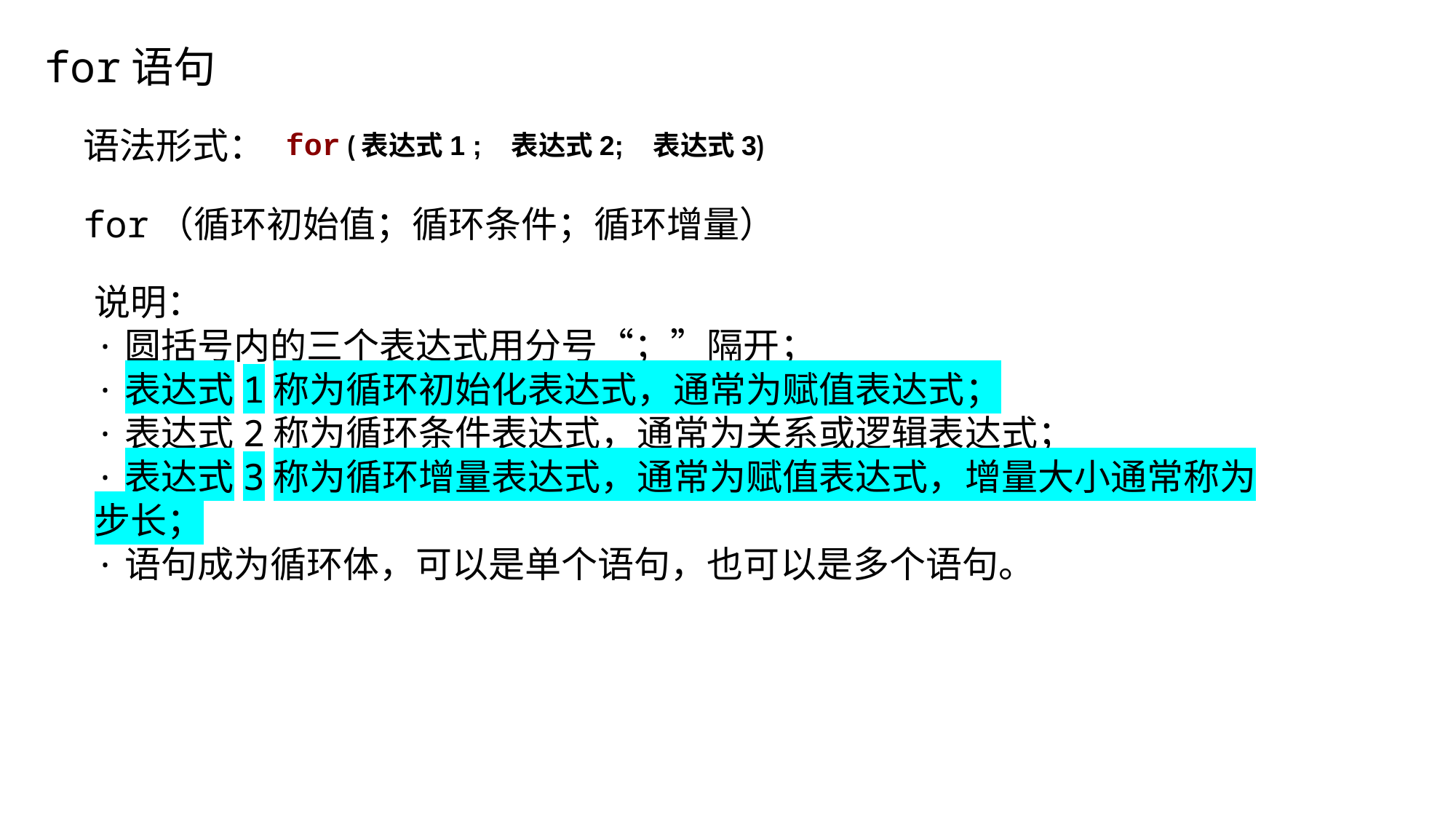

for语句
语法形式：
for (表达式1 ;   表达式2;   表达式3)
for（循环初始值；循环条件；循环增量）
说明：
·圆括号内的三个表达式用分号“；”隔开；
·表达式1称为循环初始化表达式，通常为赋值表达式；
·表达式2称为循环条件表达式，通常为关系或逻辑表达式；
·表达式3称为循环增量表达式，通常为赋值表达式，增量大小通常称为步长；
·语句成为循环体，可以是单个语句，也可以是多个语句。